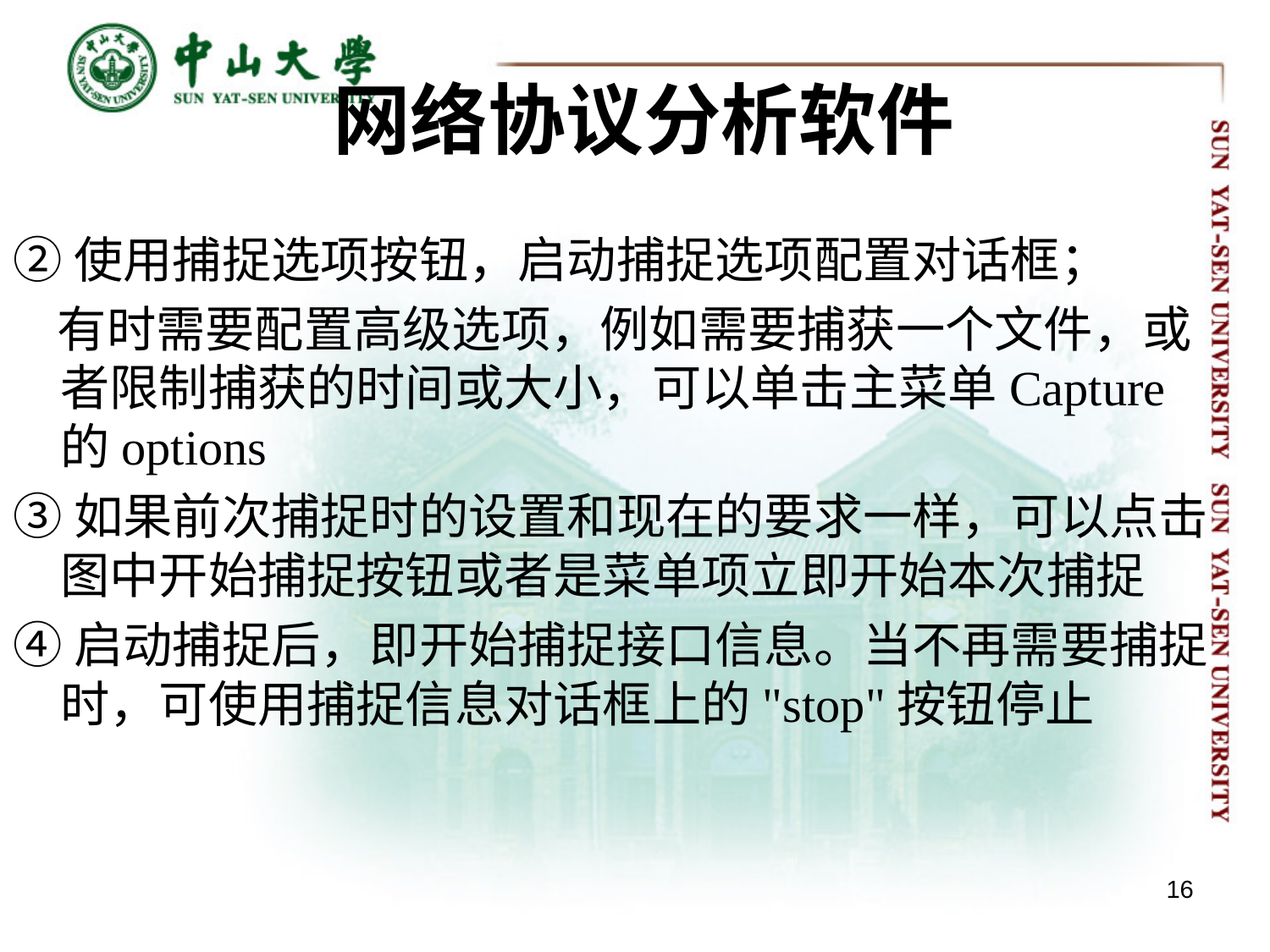

# 网络协议分析软件
②使用捕捉选项按钮，启动捕捉选项配置对话框；
   有时需要配置高级选项，例如需要捕获一个文件，或者限制捕获的时间或大小，可以单击主菜单Capture的options
③如果前次捕捉时的设置和现在的要求一样，可以点击图中开始捕捉按钮或者是菜单项立即开始本次捕捉
④启动捕捉后，即开始捕捉接口信息。当不再需要捕捉时，可使用捕捉信息对话框上的"stop"按钮停止
16